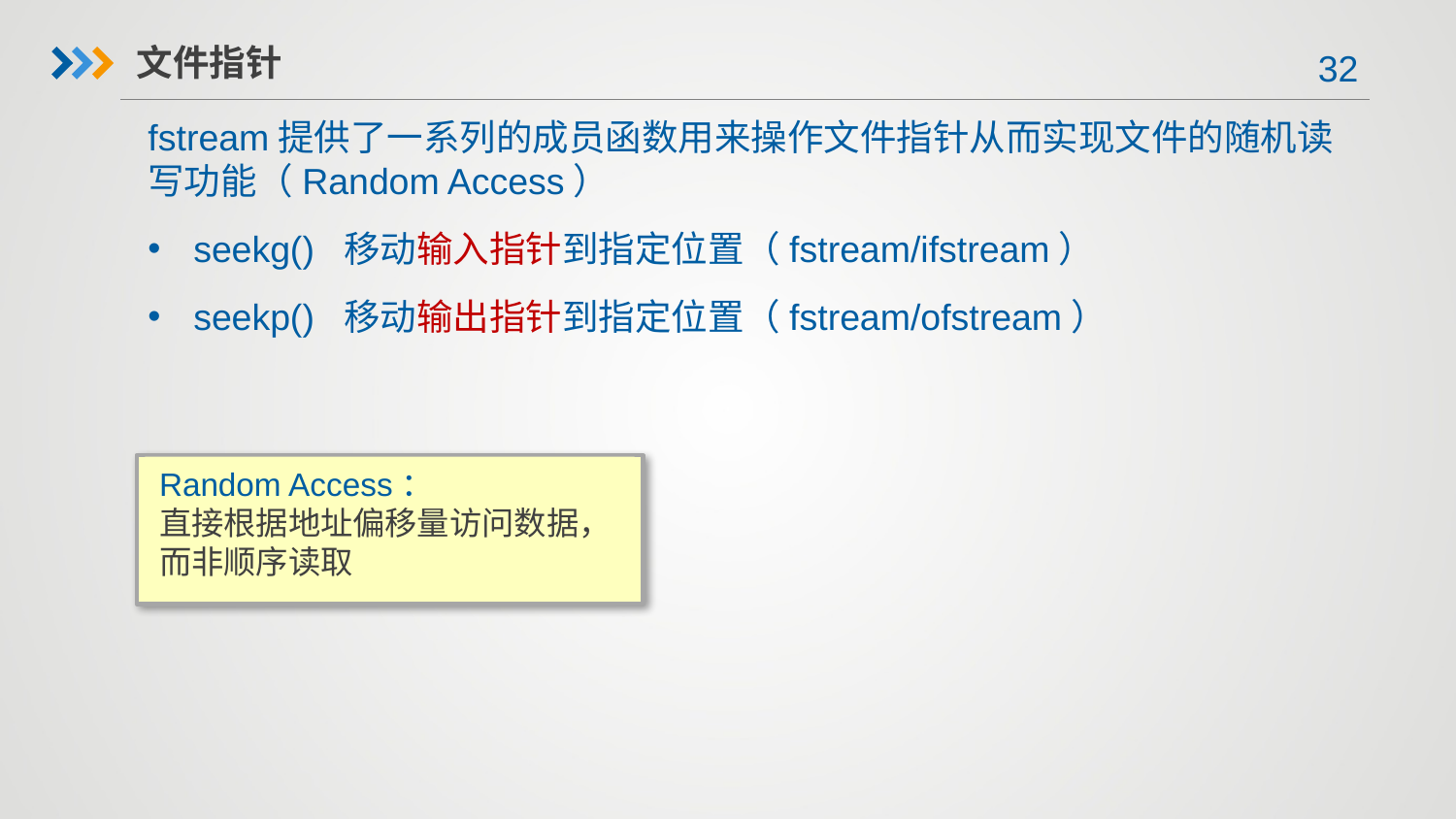

文件指针
fstream提供了一系列的成员函数用来操作文件指针从而实现文件的随机读写功能（Random Access）
seekg()  移动输入指针到指定位置（fstream/ifstream）
seekp()  移动输出指针到指定位置（fstream/ofstream）

Random Access：
直接根据地址偏移量访问数据，而非顺序读取